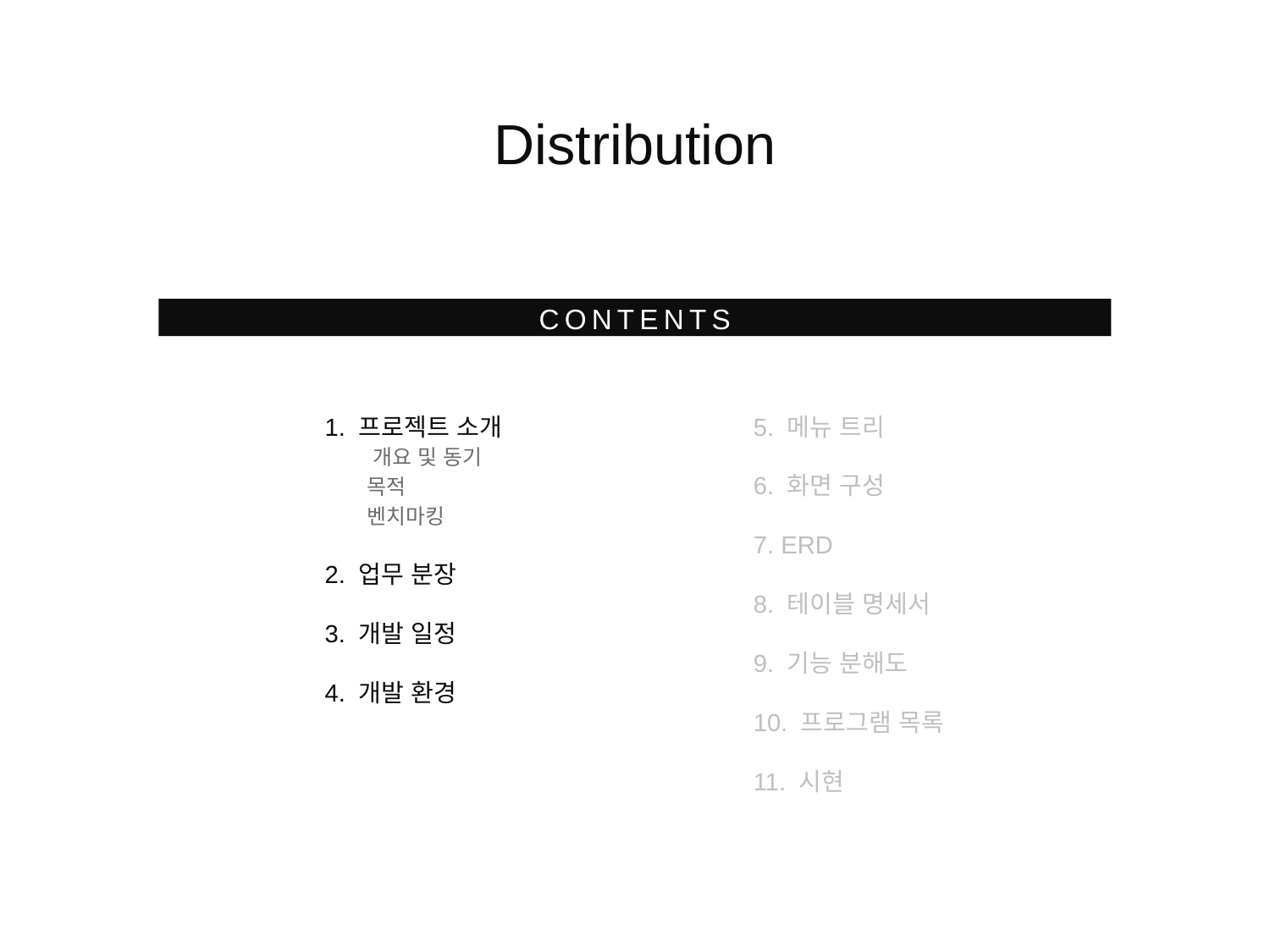

Distribution
CONTENTS

1. 프로젝트 소개
      개요 및 동기
      목적
      벤치마킹
2. 업무 분장
3. 개발 일정
4. 개발 환경
5. 메뉴 트리
6. 화면 구성
7. ERD
8. 테이블 명세서
9. 기능 분해도
10. 프로그램 목록
11. 시현